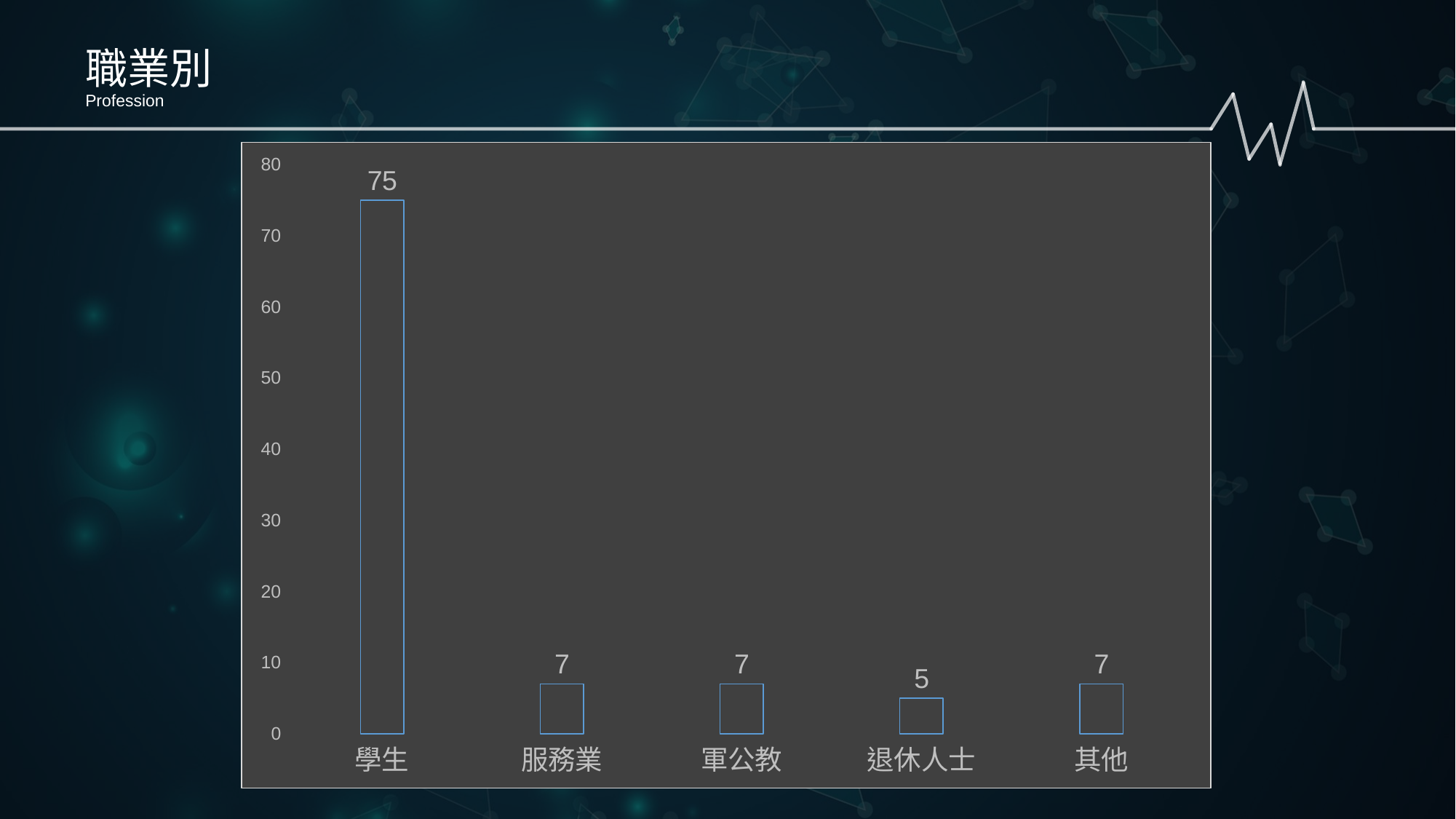

職業別
Profession

### Chart

| Category | 職業 |
|---|---|
| 學生 | 75.0 |
| 服務業 | 7.0 |
| 軍公教 | 7.0 |
| 退休人士 | 5.0 |
| 其他 | 7.0 |